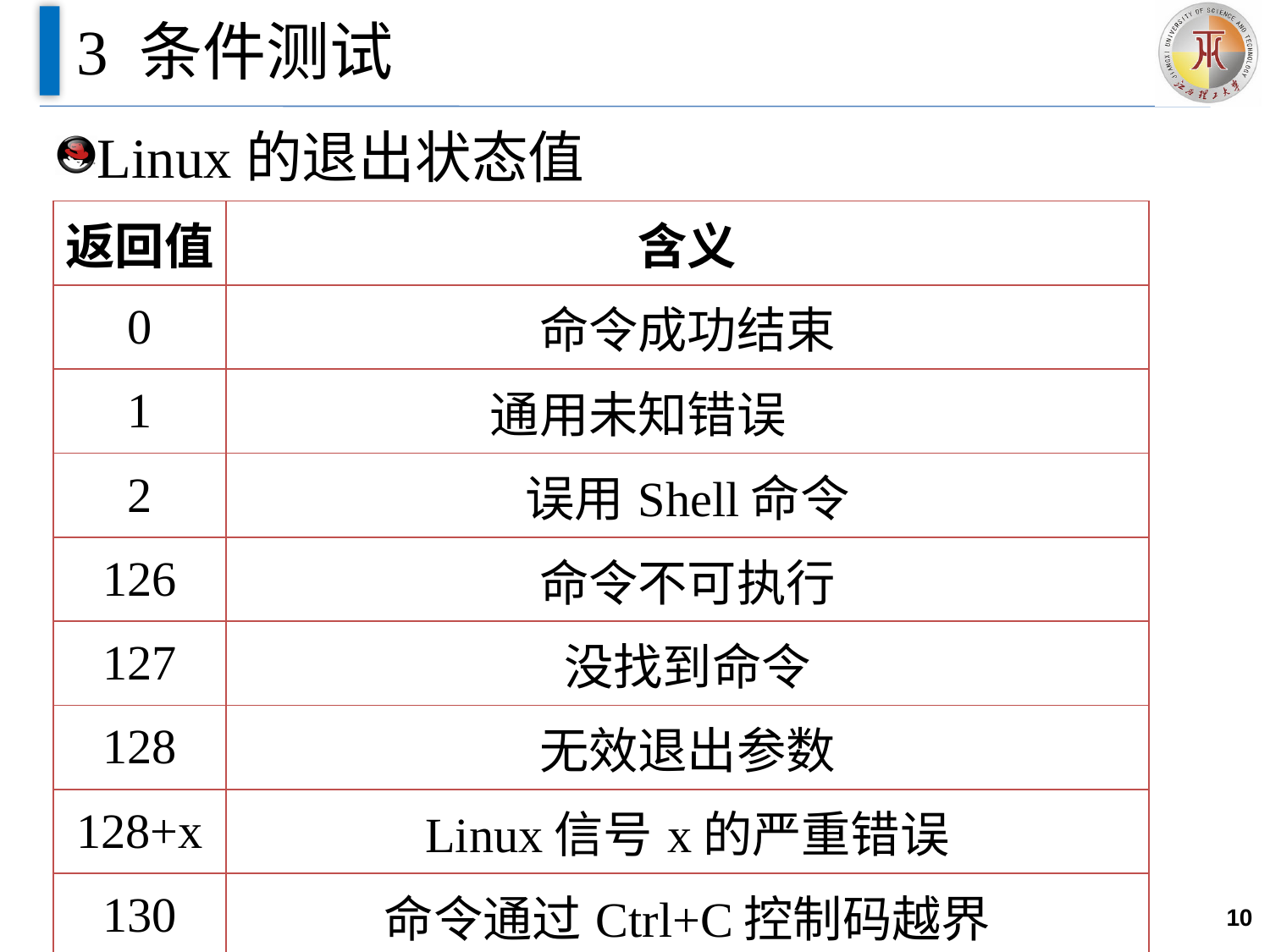

# 3 条件测试
Linux的退出状态值
| 返回值 | 含义 |
| --- | --- |
| 0 | 命令成功结束 |
| 1 | 通用未知错误 |
| 2 | 误用Shell命令 |
| 126 | 命令不可执行 |
| 127 | 没找到命令 |
| 128 | 无效退出参数 |
| 128+x | Linux信号x的严重错误 |
| 130 | 命令通过Ctrl+C控制码越界 |
| 255 | 退出码越界 |
10